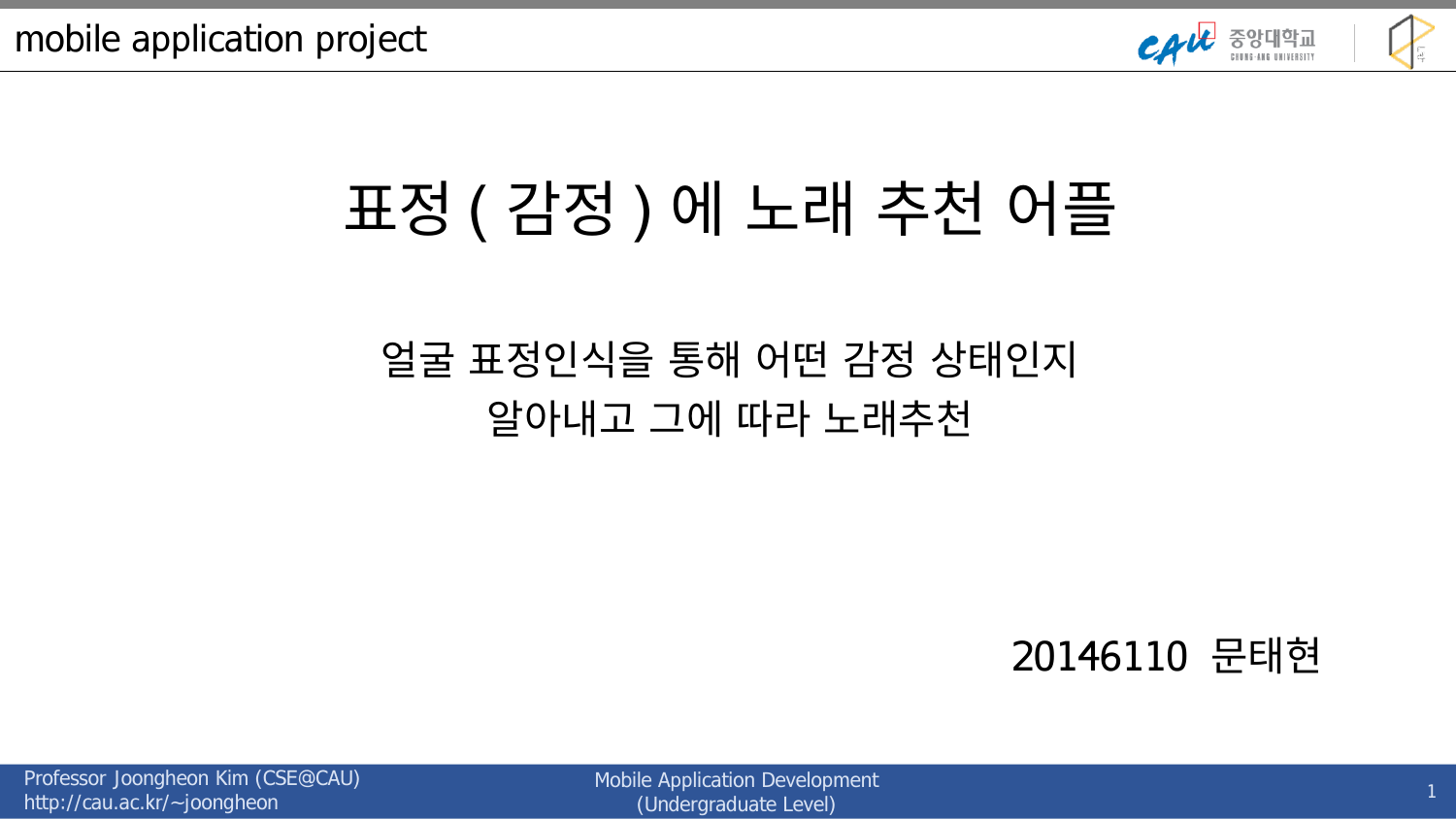

# mobile application project

표정(감정)에 노래 추천 어플

얼굴 표정인식을 통해 어떤 감정 상태인지
알아내고 그에 따라 노래추천

						20146110 문태현

1